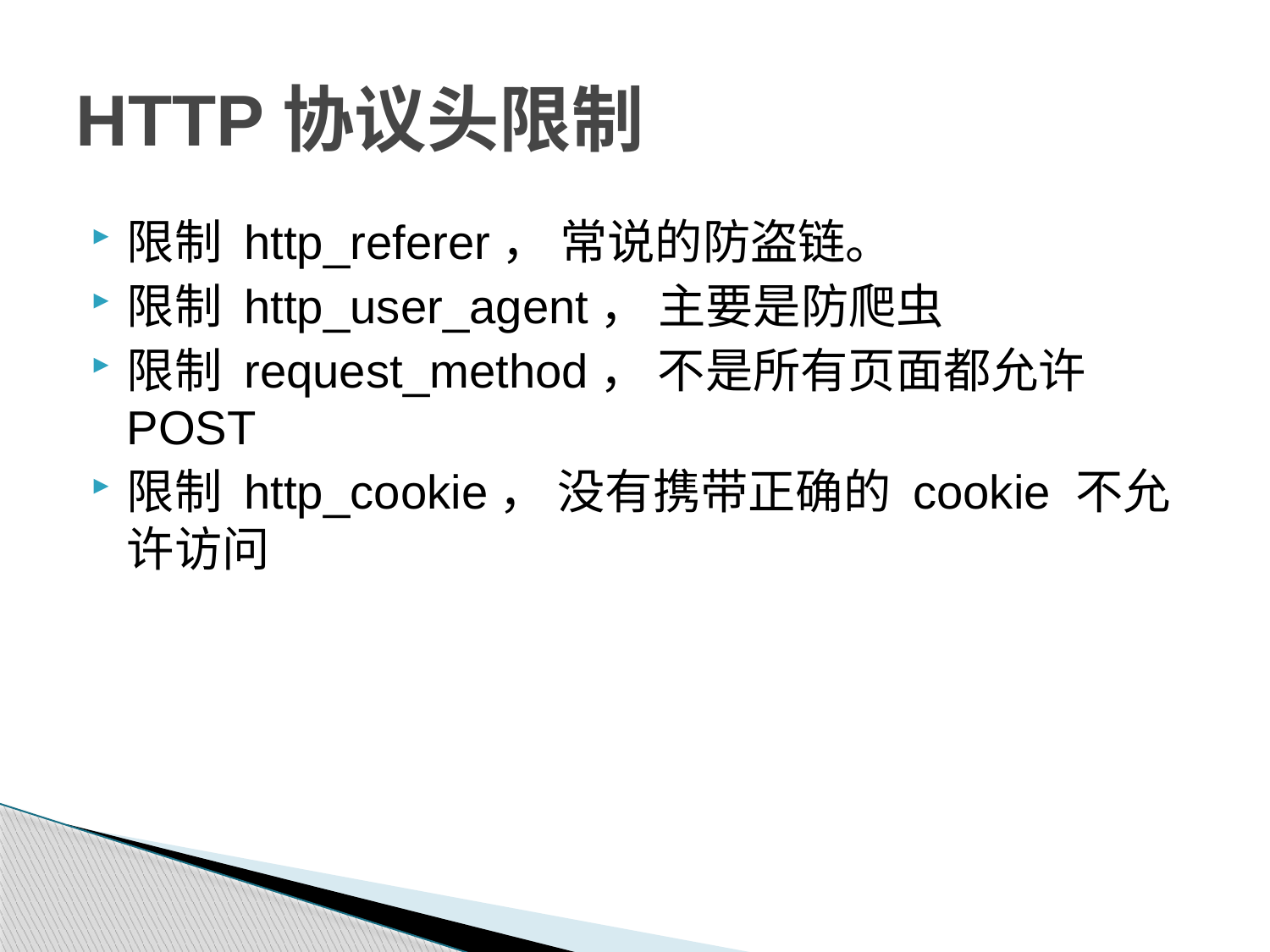

# HTTP协议头限制
限制 http_referer， 常说的防盗链。
限制 http_user_agent， 主要是防爬虫
限制 request_method， 不是所有页面都允许 POST
限制 http_cookie， 没有携带正确的 cookie 不允许访问